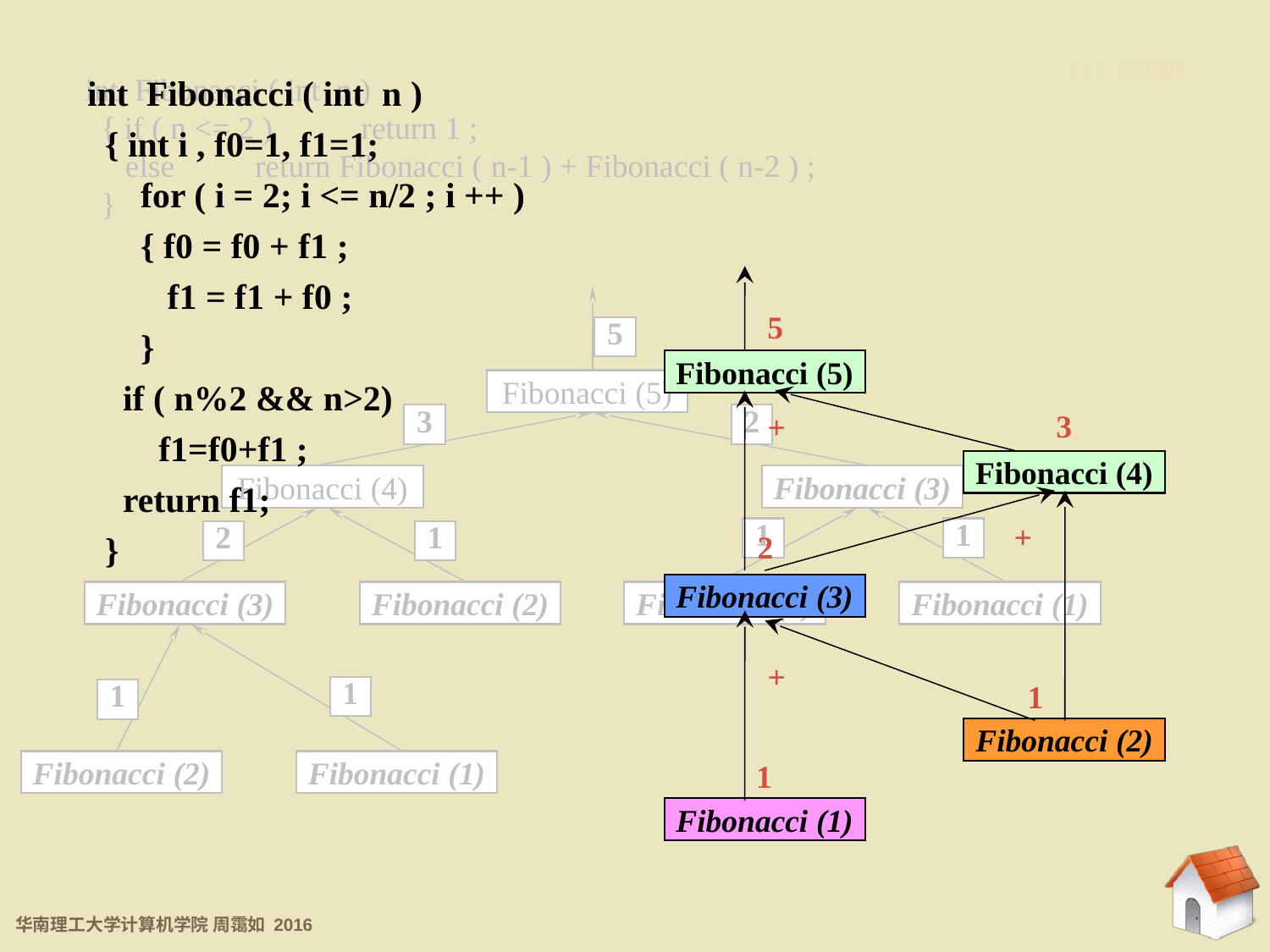

3.3.2 递归调用
int  Fibonacci ( int  n )
  { int i , f0=1, f1=1;
      for ( i = 2; i <= n/2 ; i ++ )
      { f0 = f0 + f1 ;
         f1 = f1 + f0 ;
      }
    if ( n%2 && n>2)
        f1=f0+f1 ;
    return f1;
  }
int  Fibonacci ( int  n )
  { if ( n <= 2 )           return 1 ;
     else          return Fibonacci ( n-1 ) + Fibonacci ( n-2 ) ;
  }

5
Fibonacci (5)

3
Fibonacci (4)

2
Fibonacci (3)

1
Fibonacci (2)
1
Fibonacci (1)
+
+
+

5
Fibonacci (5)
3
2

Fibonacci (4)
Fibonacci (3)

1
1
2
1
Fibonacci (3)
Fibonacci (2)
Fibonacci (2)
Fibonacci (1)

1
1
Fibonacci (2)
Fibonacci (1)